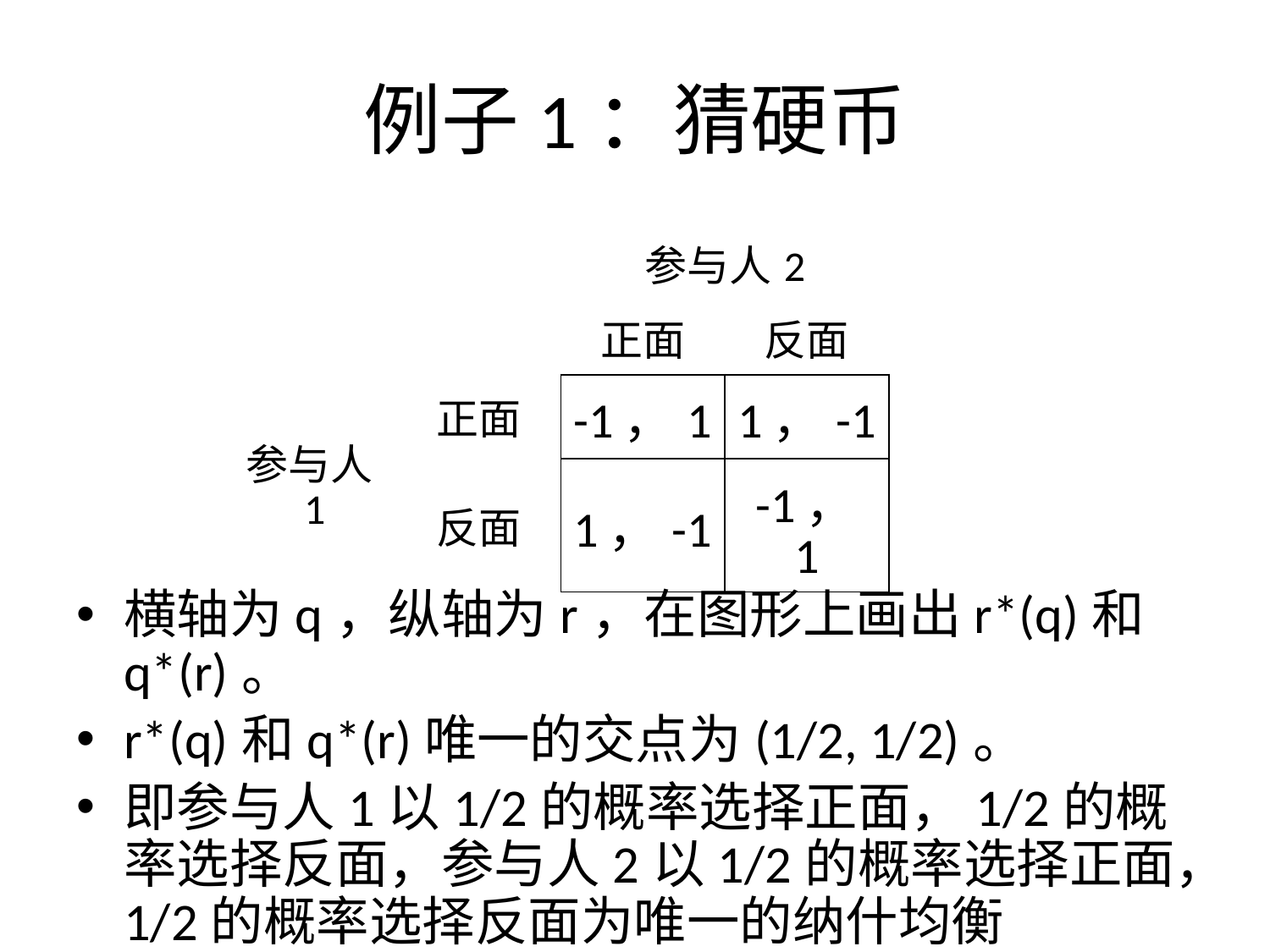

# 例子1：猜硬币

横轴为q，纵轴为r，在图形上画出r*(q)和q*(r)。
r*(q)和q*(r)唯一的交点为(1/2, 1/2)。
即参与人1以1/2的概率选择正面，1/2的概率选择反面，参与人2以1/2的概率选择正面，1/2的概率选择反面为唯一的纳什均衡

|  |  | 参与人2 |  |
| --- | --- | --- | --- |
|  |  | 正面 | 反面 |
| 参与人1 | 正面 | -1，1 | 1，-1 |
|  | 反面 | 1，-1 | -1，1 |